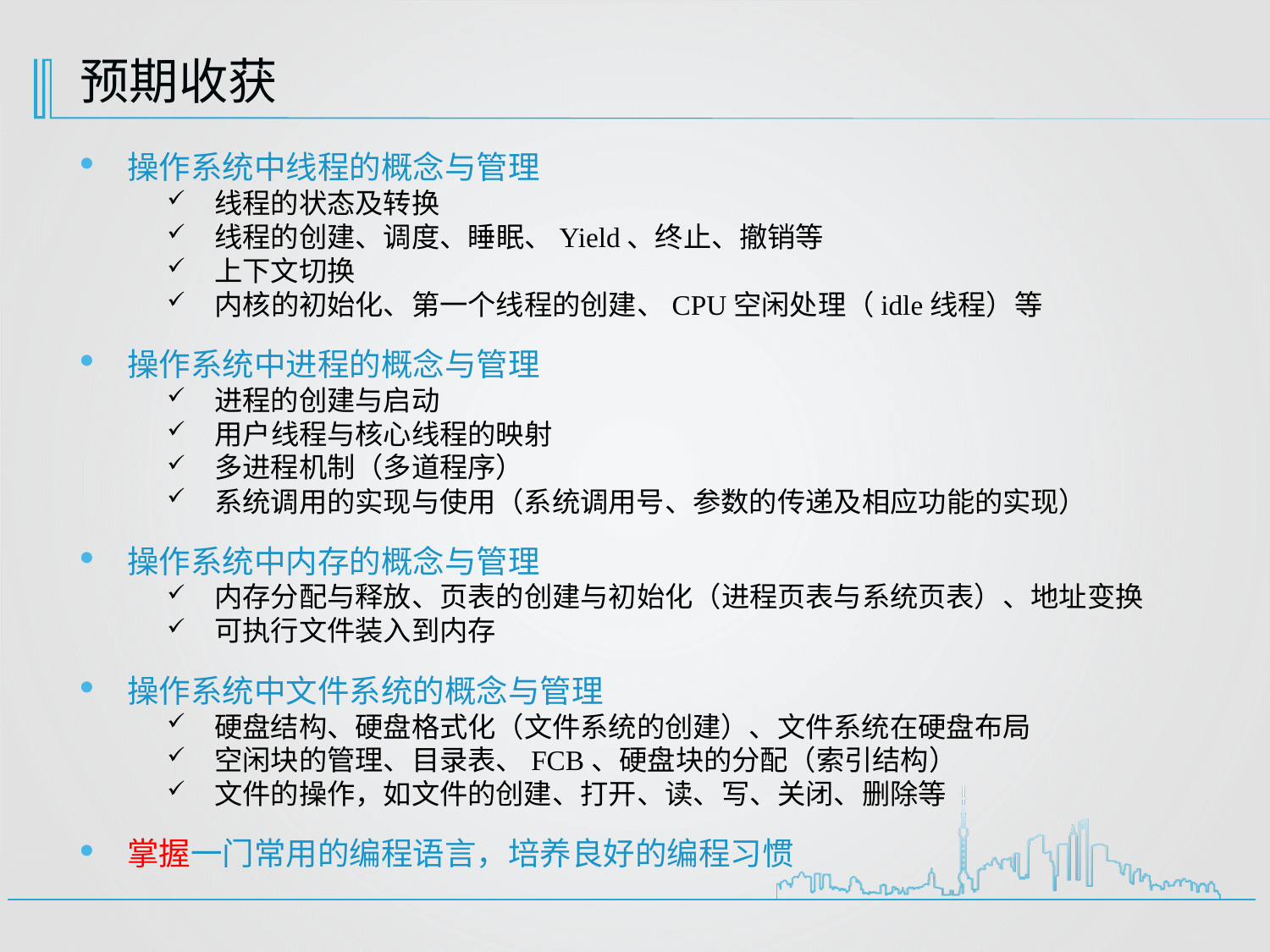

# 预期收获
操作系统中线程的概念与管理
线程的状态及转换
线程的创建、调度、睡眠、Yield、终止、撤销等
上下文切换
内核的初始化、第一个线程的创建、CPU空闲处理（idle线程）等
操作系统中进程的概念与管理
进程的创建与启动
用户线程与核心线程的映射
多进程机制（多道程序）
系统调用的实现与使用（系统调用号、参数的传递及相应功能的实现）
操作系统中内存的概念与管理
内存分配与释放、页表的创建与初始化（进程页表与系统页表）、地址变换
可执行文件装入到内存
操作系统中文件系统的概念与管理
硬盘结构、硬盘格式化（文件系统的创建）、文件系统在硬盘布局
空闲块的管理、目录表、FCB、硬盘块的分配（索引结构）
文件的操作，如文件的创建、打开、读、写、关闭、删除等
掌握一门常用的编程语言，培养良好的编程习惯